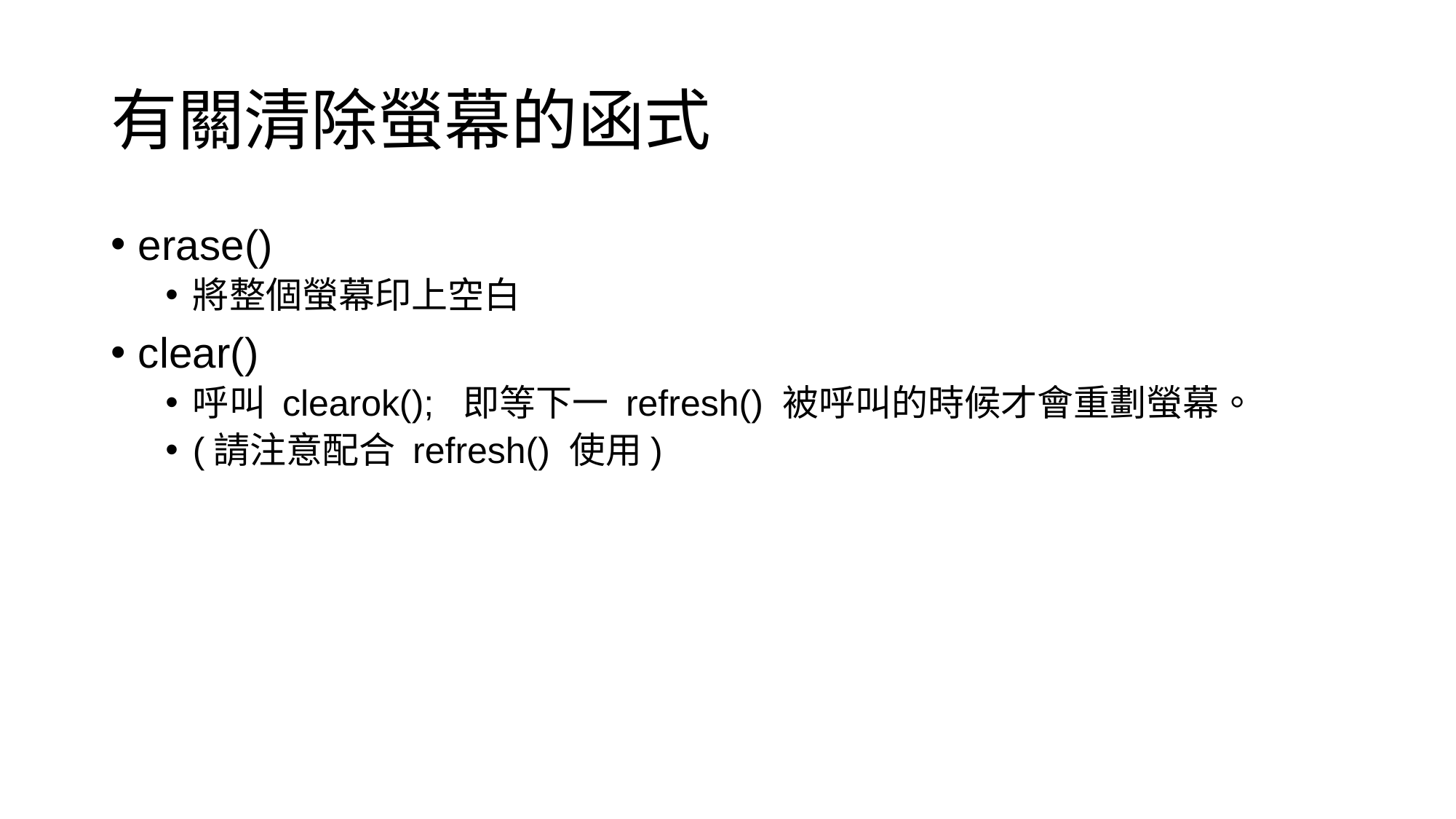

# 有關清除螢幕的函式
erase()
將整個螢幕印上空白
clear()
呼叫 clearok();  即等下一 refresh() 被呼叫的時候才會重劃螢幕。
(請注意配合 refresh() 使用)